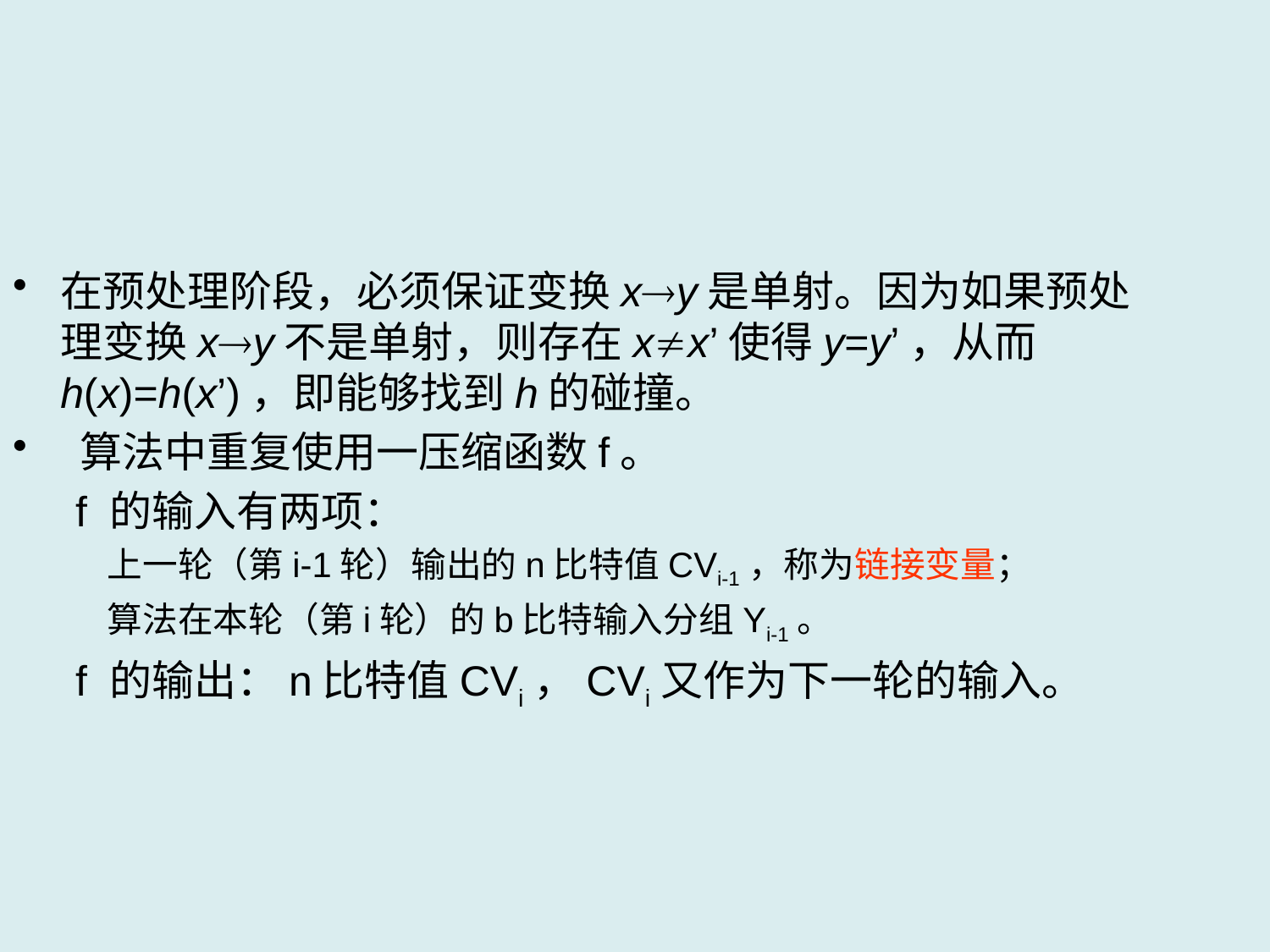

在预处理阶段，必须保证变换x→y是单射。因为如果预处理变换x→y不是单射，则存在x≠x’使得y=y’，从而h(x)=h(x’)，即能够找到h的碰撞。
 算法中重复使用一压缩函数f。
  f 的输入有两项：
上一轮（第i-1轮）输出的n比特值CVi-1，称为链接变量；
算法在本轮（第i轮）的b比特输入分组Yi-1。
  f 的输出：n比特值CVi，CVi又作为下一轮的输入。